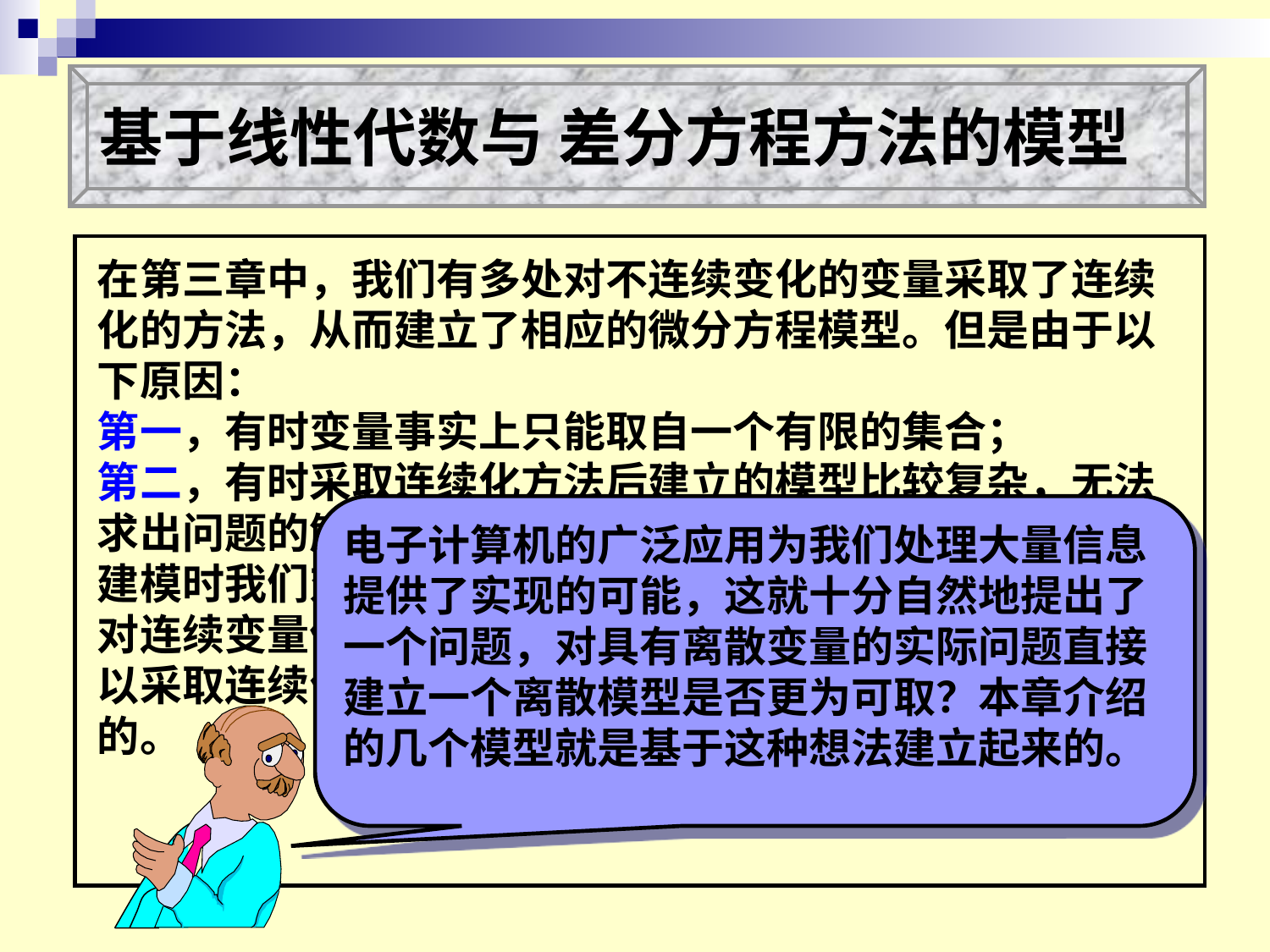

基于线性代数与 差分方程方法的模型

在第三章中，我们有多处对不连续变化的变量采取了连续化的方法，从而建立了相应的微分方程模型。但是由于以下原因：
第一，有时变量事实上只能取自一个有限的集合；
第二，有时采取连续化方法后建立的模型比较复杂，无法求出问题的解，从而只能求它们的数值解。也就是说，在建模时我们对离散变量作了连续化处理，而在求解时，又对连续变量作了离散化处理，使之重新变为离散变量。所以采取连续化方法的效果有时并不很好，因而是不可取的。
电子计算机的广泛应用为我们处理大量信息提供了实现的可能，这就十分自然地提出了一个问题，对具有离散变量的实际问题直接建立一个离散模型是否更为可取？本章介绍的几个模型就是基于这种想法建立起来的。